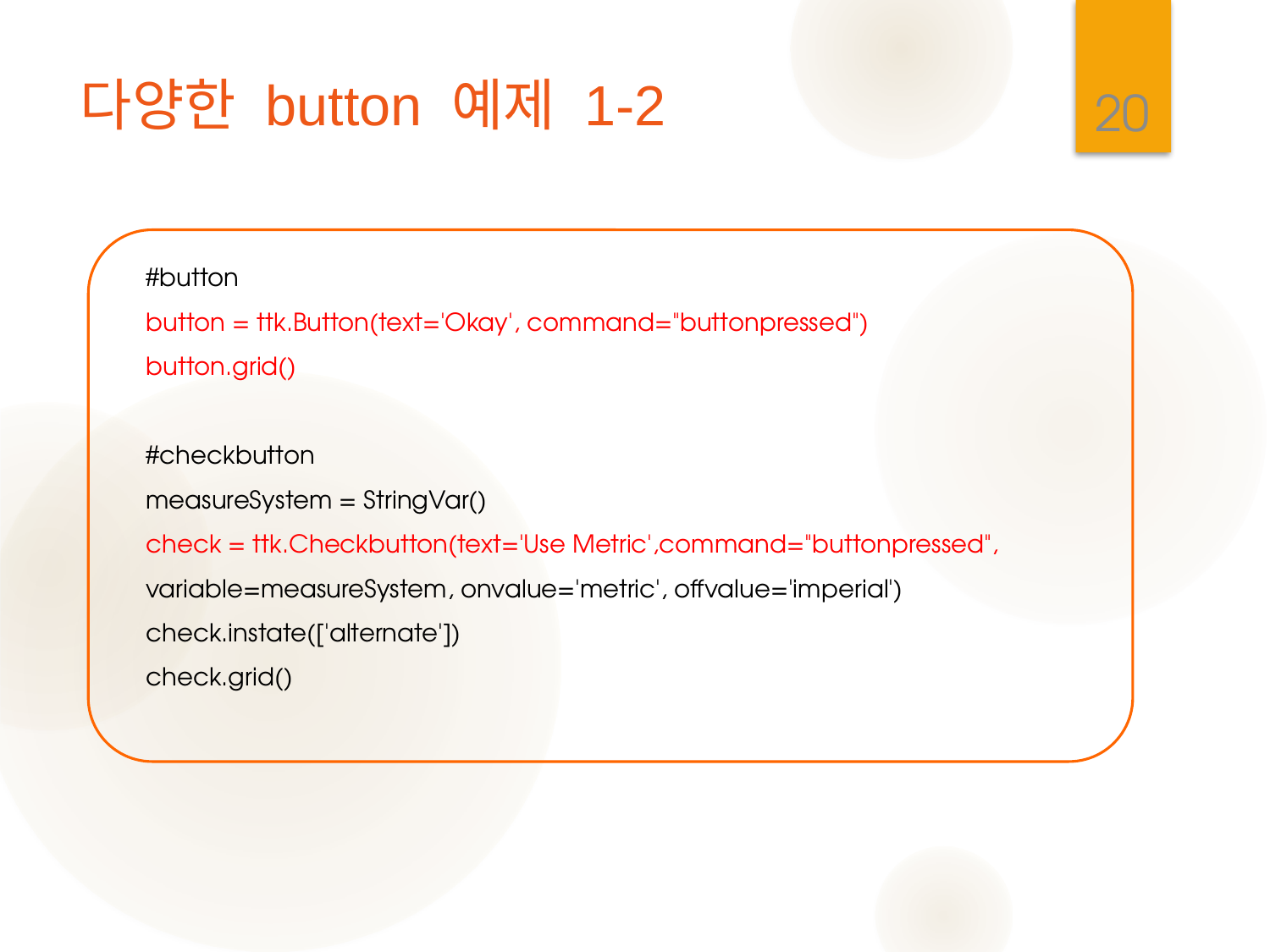

20
# 다양한 button 예제 1-2

#button
button = ttk.Button(text='Okay', command="buttonpressed")
button.grid()

#checkbutton
measureSystem = StringVar()
check = ttk.Checkbutton(text='Use Metric',command="buttonpressed", variable=measureSystem, onvalue='metric', offvalue='imperial')
check.instate(['alternate'])
check.grid()